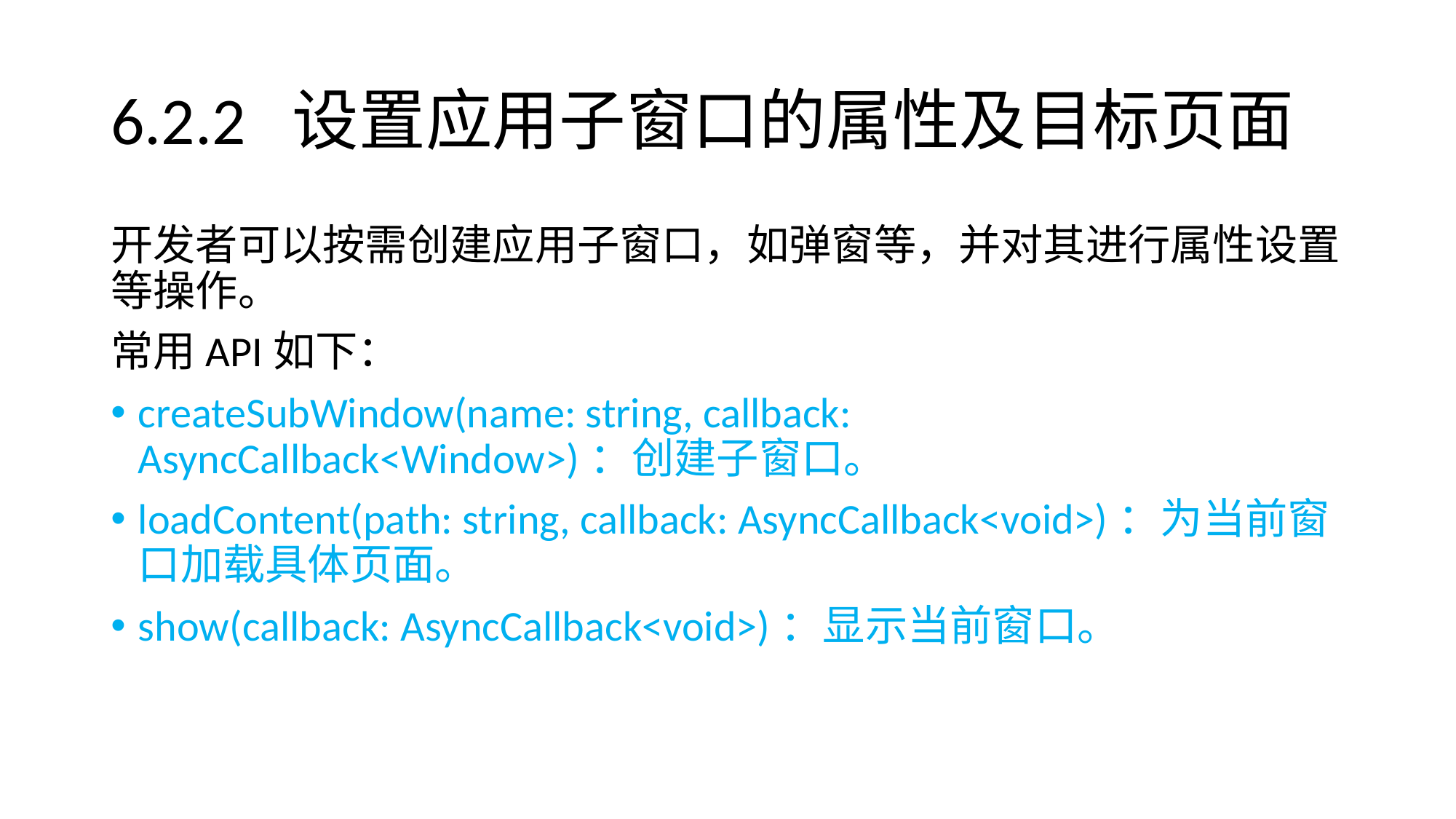

# 6.2.2  设置应用子窗口的属性及目标页面
开发者可以按需创建应用子窗口，如弹窗等，并对其进行属性设置等操作。
常用API如下：
createSubWindow(name: string, callback: AsyncCallback<Window>)：创建子窗口。
loadContent(path: string, callback: AsyncCallback<void>)：为当前窗口加载具体页面。
show(callback: AsyncCallback<void>)：显示当前窗口。